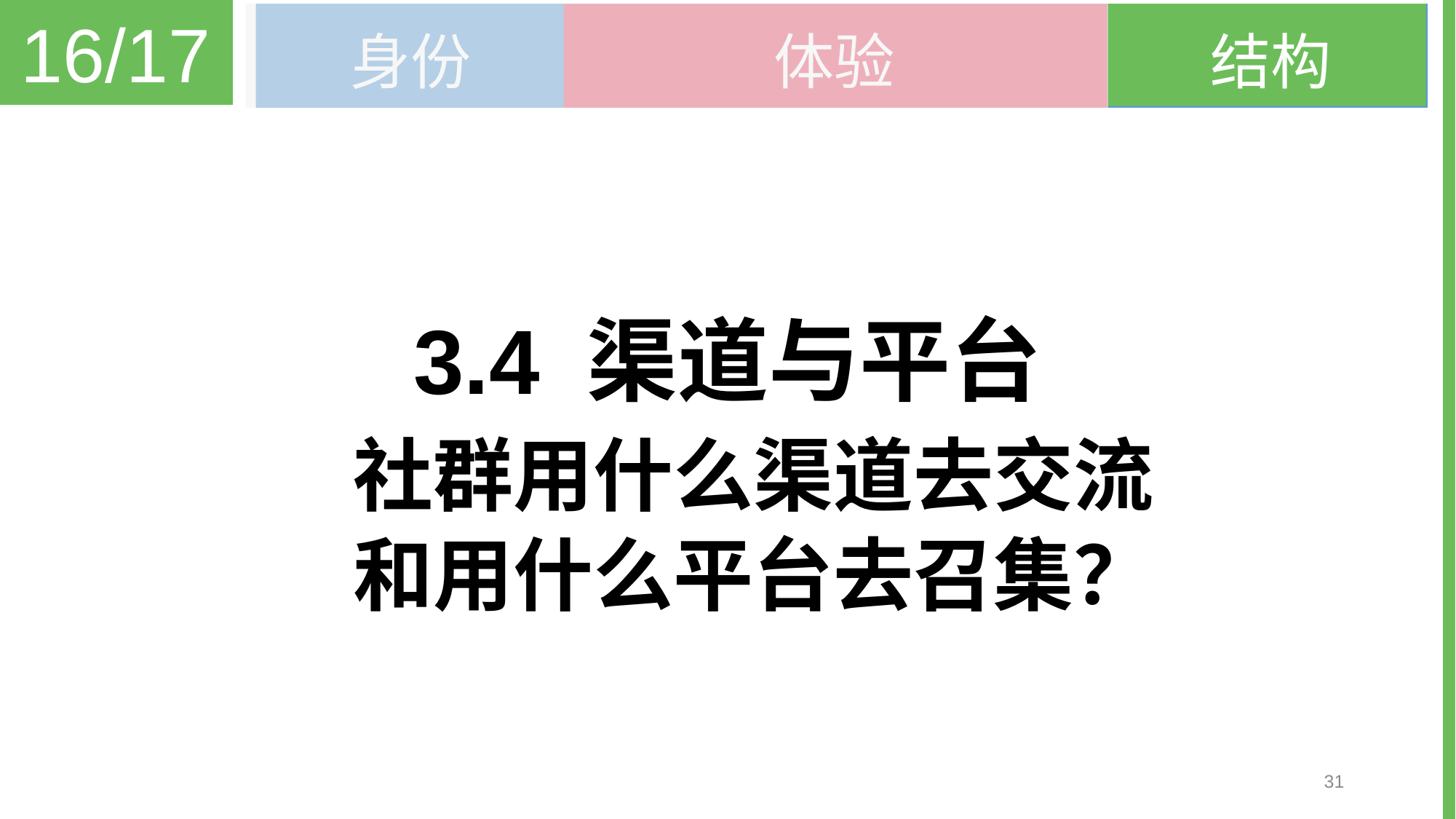

16/17

结构
身份
体验
# 3.4 渠道与平台
社群用什么渠道去交流
和用什么平台去召集？
31